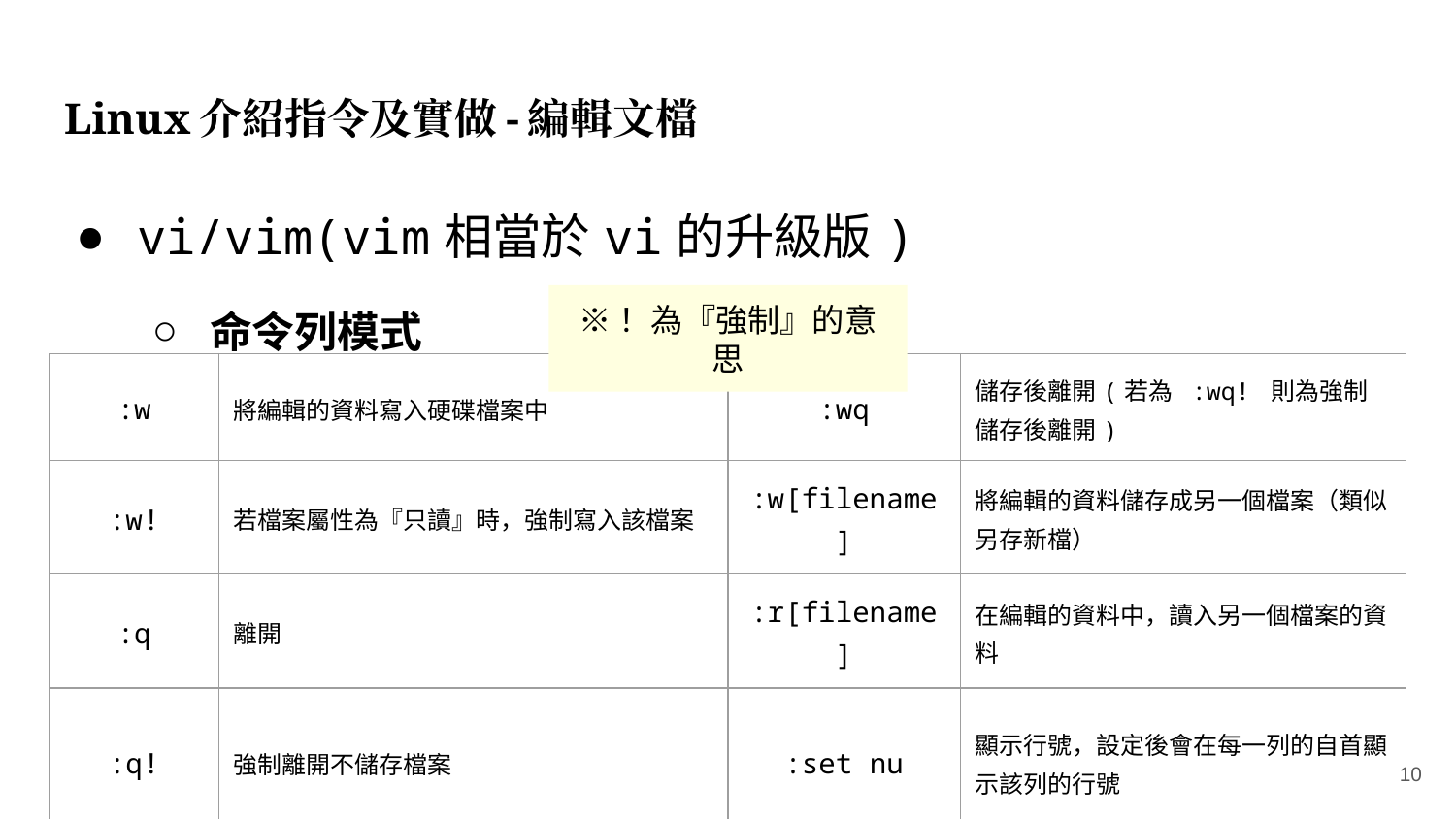

# Linux介紹指令及實做-編輯文檔

vi/vim(vim相當於vi的升級版)
命令列模式
※！為『強制』的意思
| :w | 將編輯的資料寫入硬碟檔案中 | :wq | 儲存後離開(若為 :wq! 則為強制儲存後離開) |
| --- | --- | --- | --- |
| :w! | 若檔案屬性為『只讀』時，強制寫入該檔案 | :w[filename] | 將編輯的資料儲存成另一個檔案（類似另存新檔） |
| :q | 離開 | :r[filename] | 在編輯的資料中，讀入另一個檔案的資料 |
| :q! | 強制離開不儲存檔案 | :set nu | 顯示行號，設定後會在每一列的自首顯示該列的行號 |
10